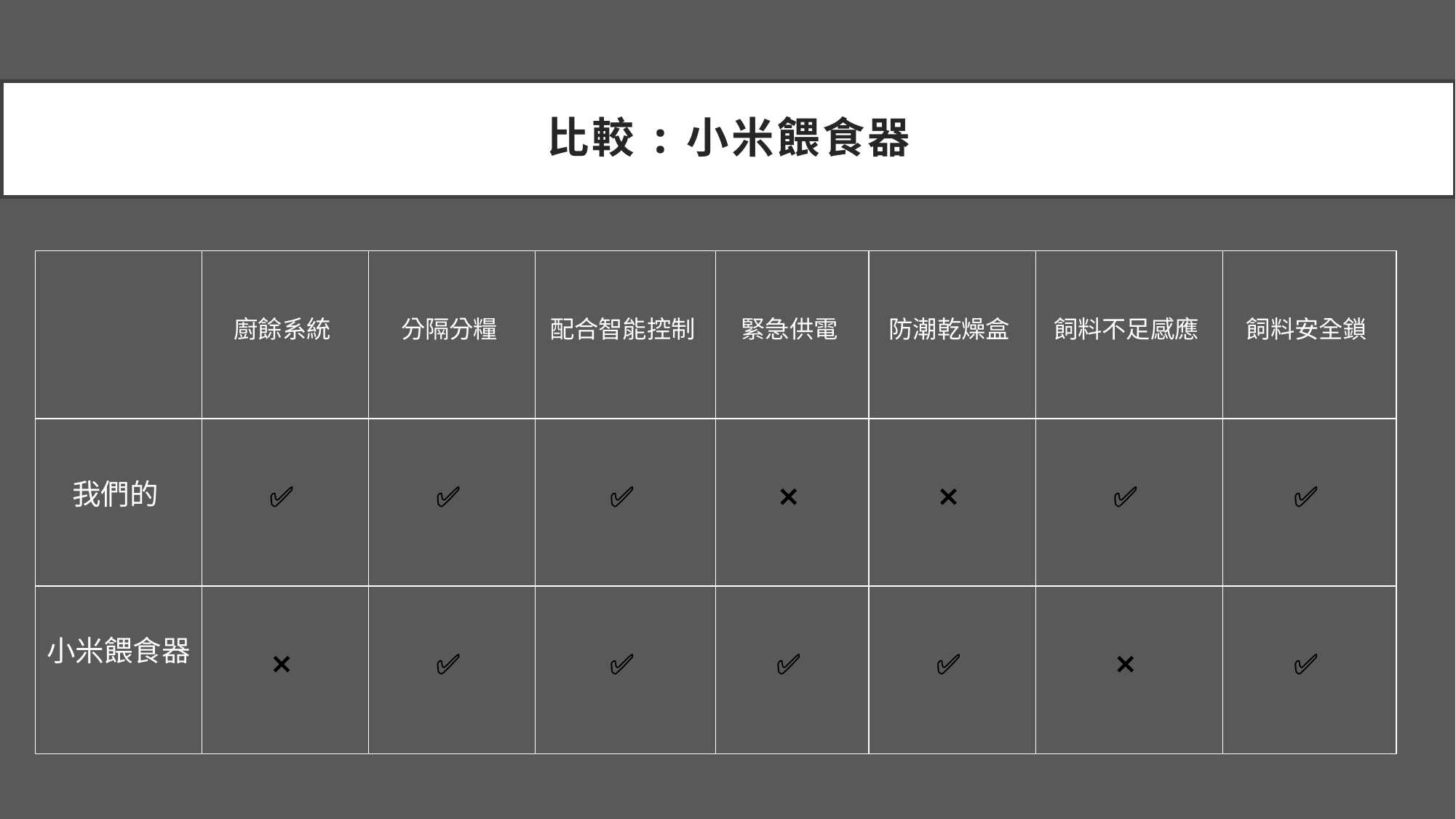

# 比較:小米餵食器
|  | 廚餘系統 | 分隔分糧 | 配合智能控制 | 緊急供電 | 防潮乾燥盒 | 飼料不足感應 | 飼料安全鎖 |
| --- | --- | --- | --- | --- | --- | --- | --- |
| 我們的 | ✅ | ✅ | ✅ | ❌ | ❌ | ✅ | ✅ |
| 小米餵食器 | ❌ | ✅ | ✅ | ✅ | ✅ | ❌ | ✅ |